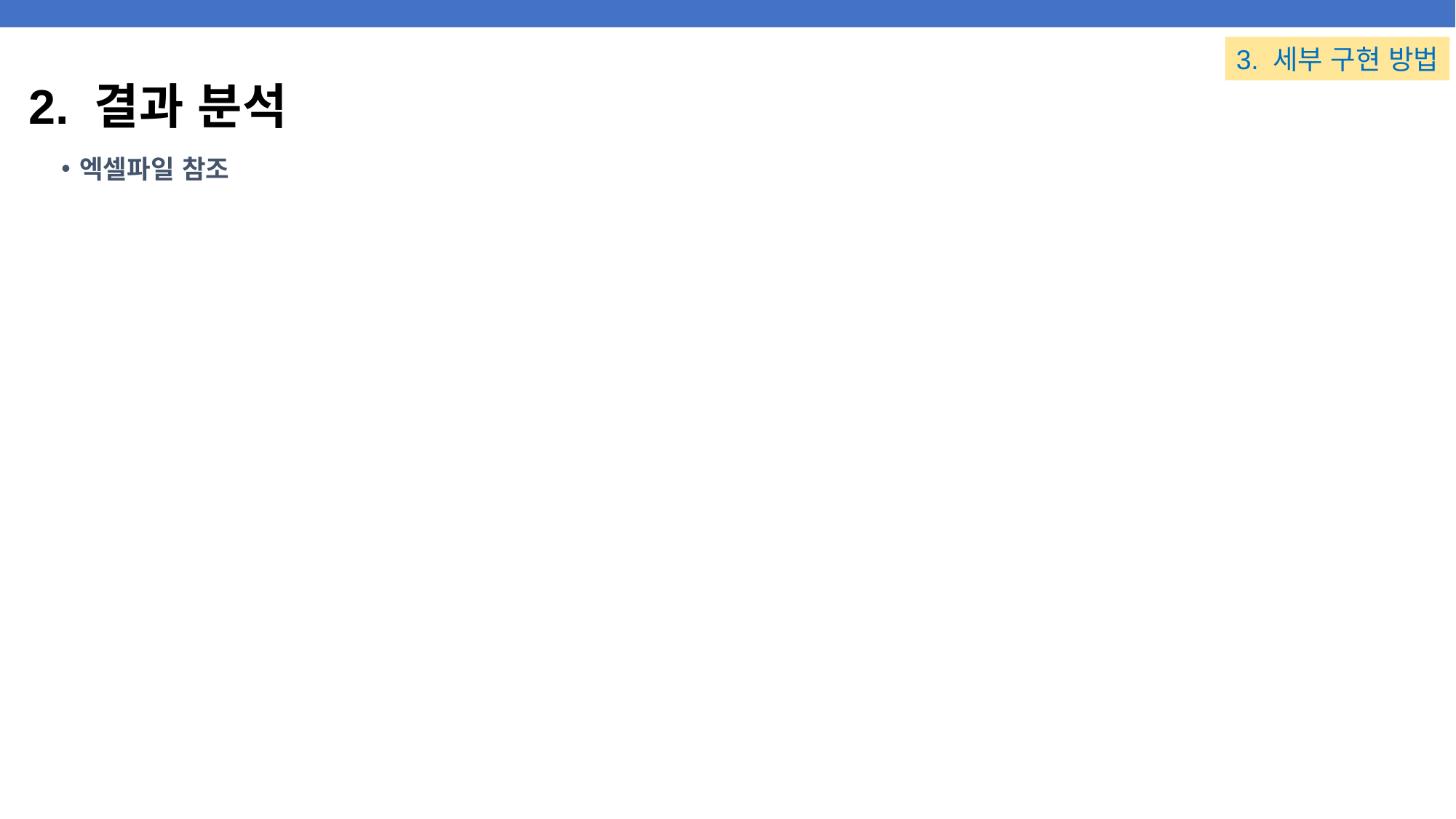

3. 세부 구현 방법
# 2. 결과 분석
엑셀파일 참조